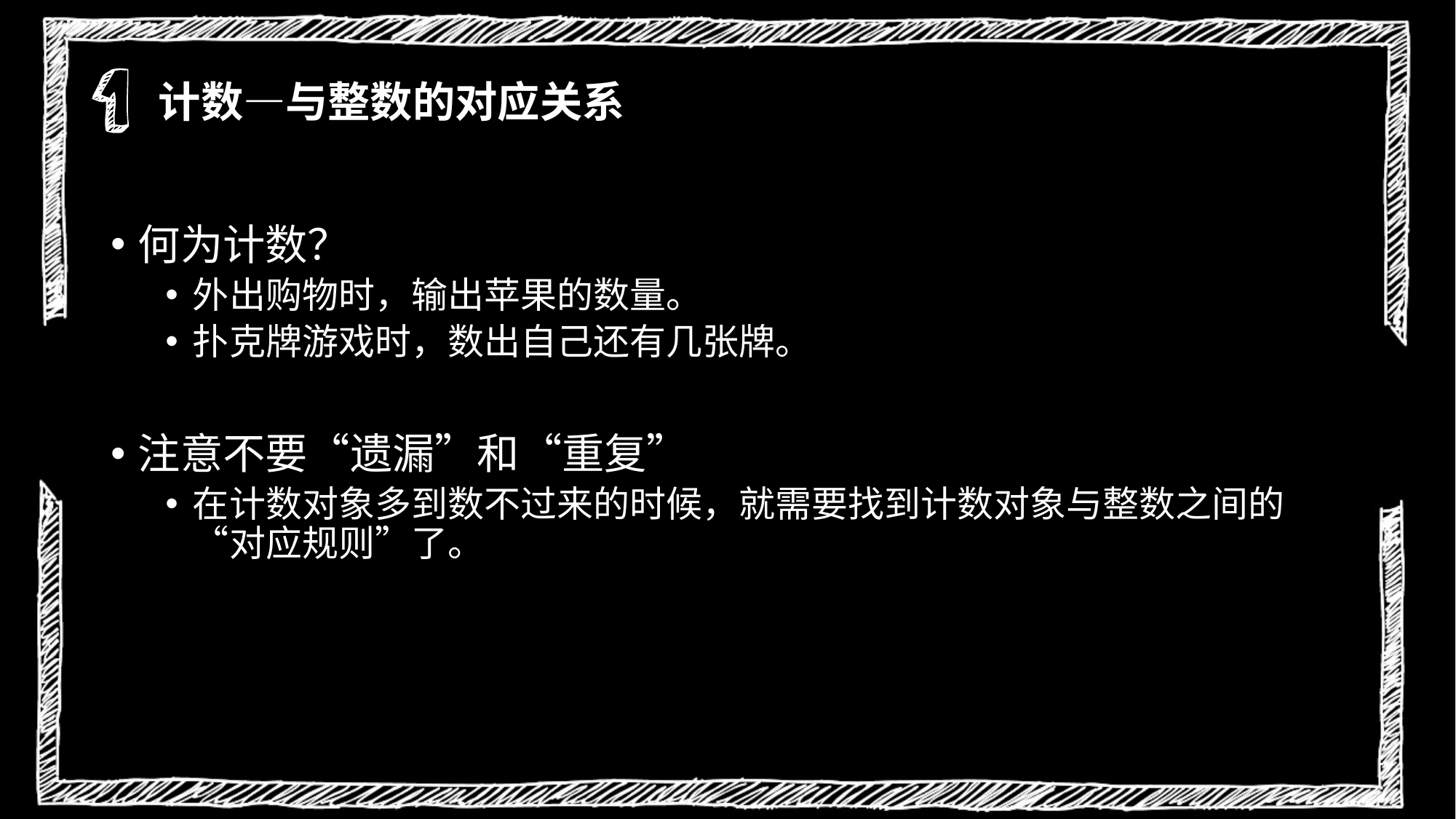

计数—与整数的对应关系
何为计数？
外出购物时，输出苹果的数量。
扑克牌游戏时，数出自己还有几张牌。

注意不要“遗漏”和“重复”
在计数对象多到数不过来的时候，就需要找到计数对象与整数之间的“对应规则”了。